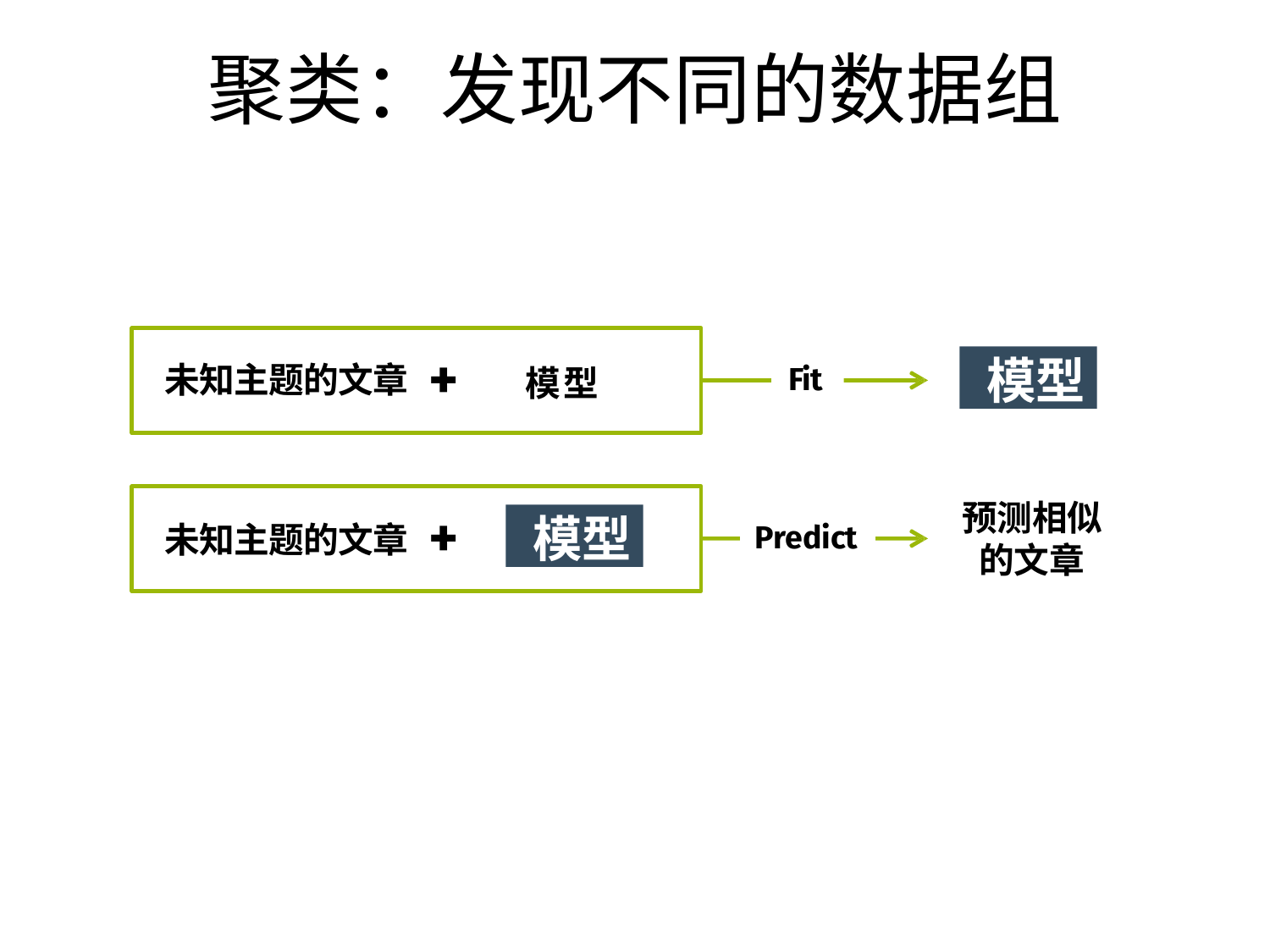

# 聚类：发现不同的数据组

+
模型
未知主题的文章
Fit
模型

预测相似的文章
+
模型
Predict
未知主题的文章